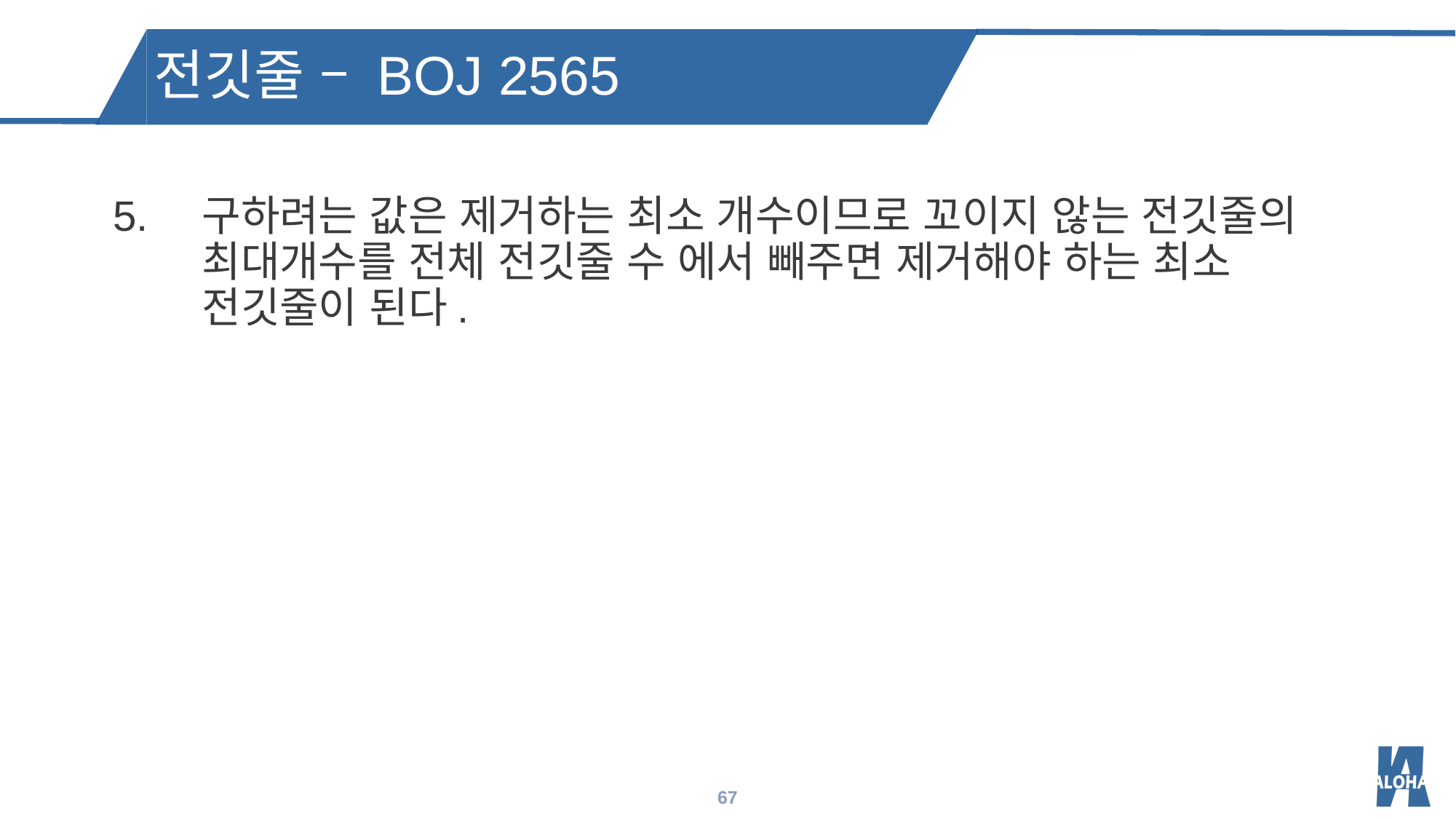

전깃줄 – BOJ 2565
구하려는 값은 제거하는 최소 개수이므로 꼬이지 않는 전깃줄의 최대개수를 전체 전깃줄 수 에서 빼주면 제거해야 하는 최소 전깃줄이 된다.
67